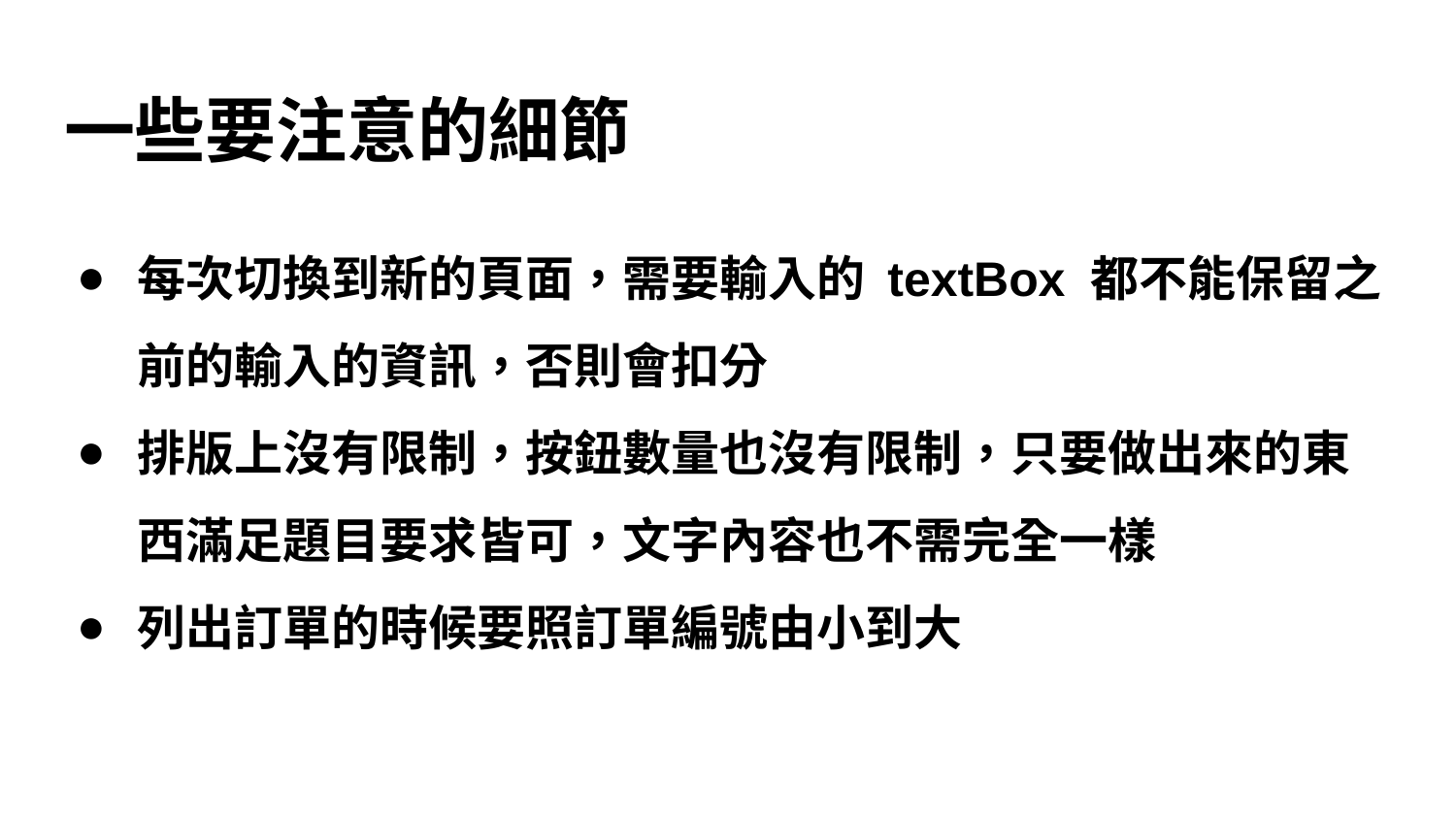

# 一些要注意的細節
每次切換到新的頁面，需要輸入的 textBox 都不能保留之前的輸入的資訊，否則會扣分
排版上沒有限制，按鈕數量也沒有限制，只要做出來的東西滿足題目要求皆可，文字內容也不需完全一樣
列出訂單的時候要照訂單編號由小到大